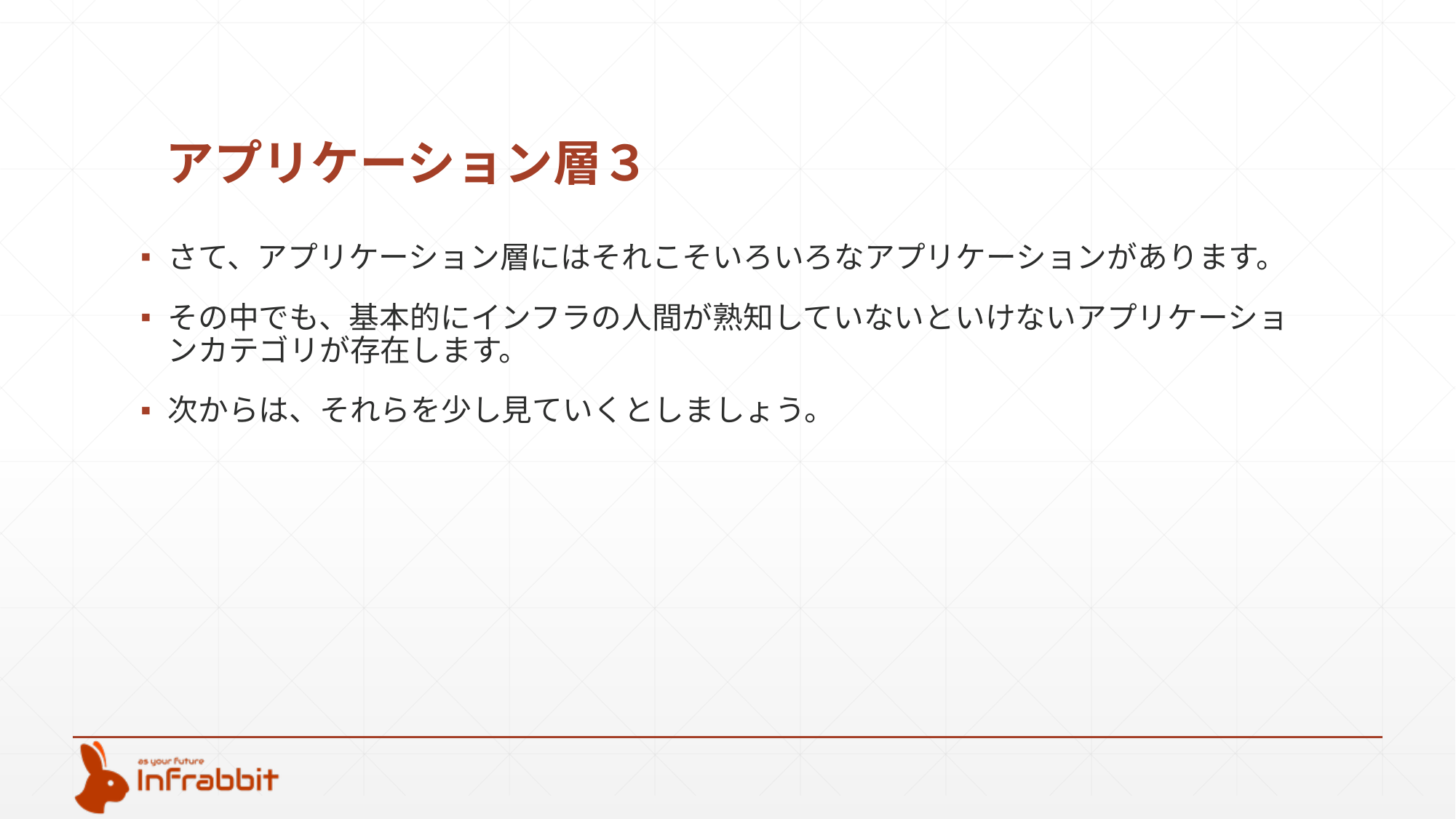

# アプリケーション層３
さて、アプリケーション層にはそれこそいろいろなアプリケーションがあります。
その中でも、基本的にインフラの人間が熟知していないといけないアプリケーションカテゴリが存在します。
次からは、それらを少し見ていくとしましょう。